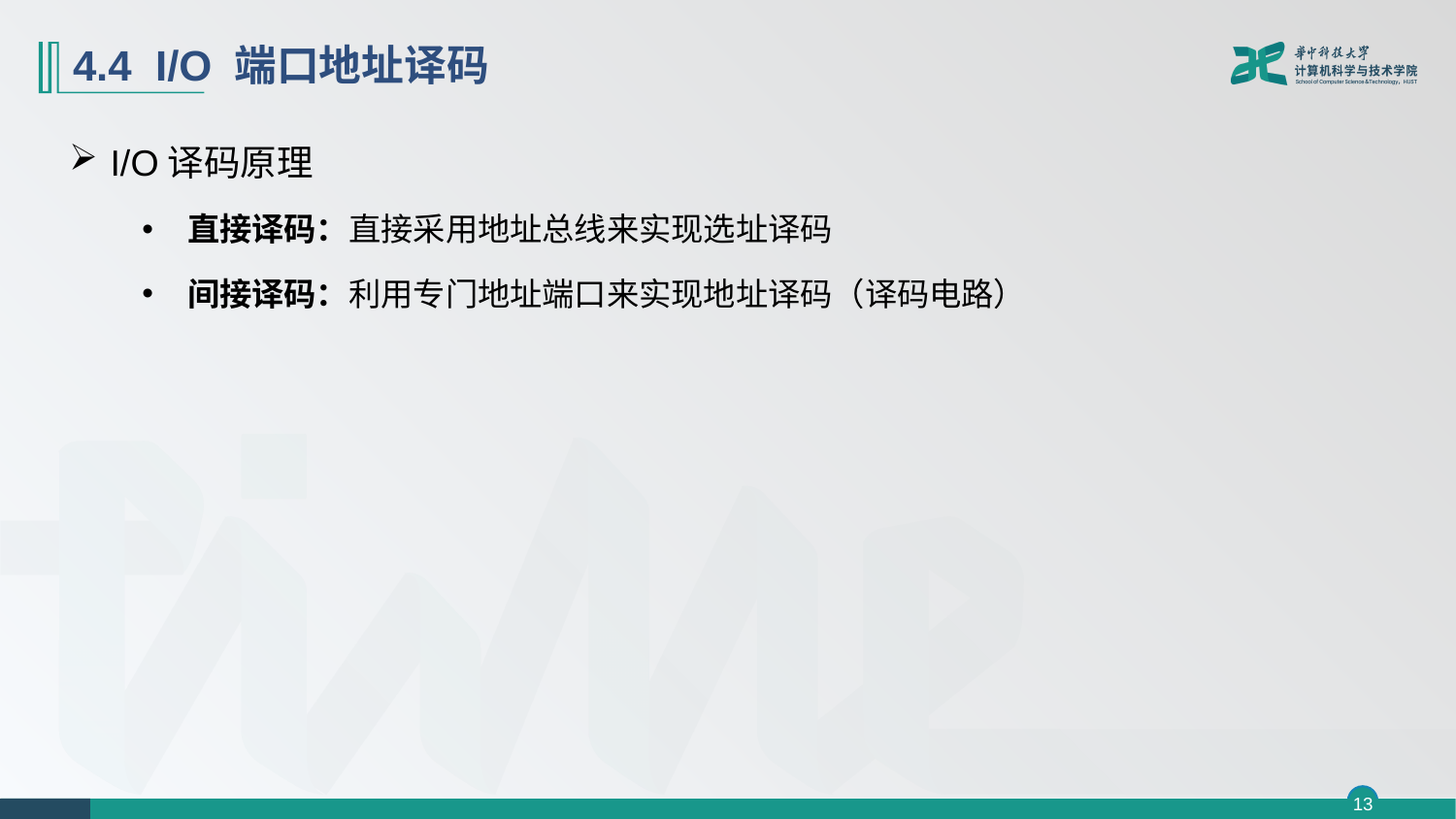

# 4.4  I/O 端口地址译码
I/O译码原理
直接译码：直接采用地址总线来实现选址译码
间接译码：利用专门地址端口来实现地址译码（译码电路）